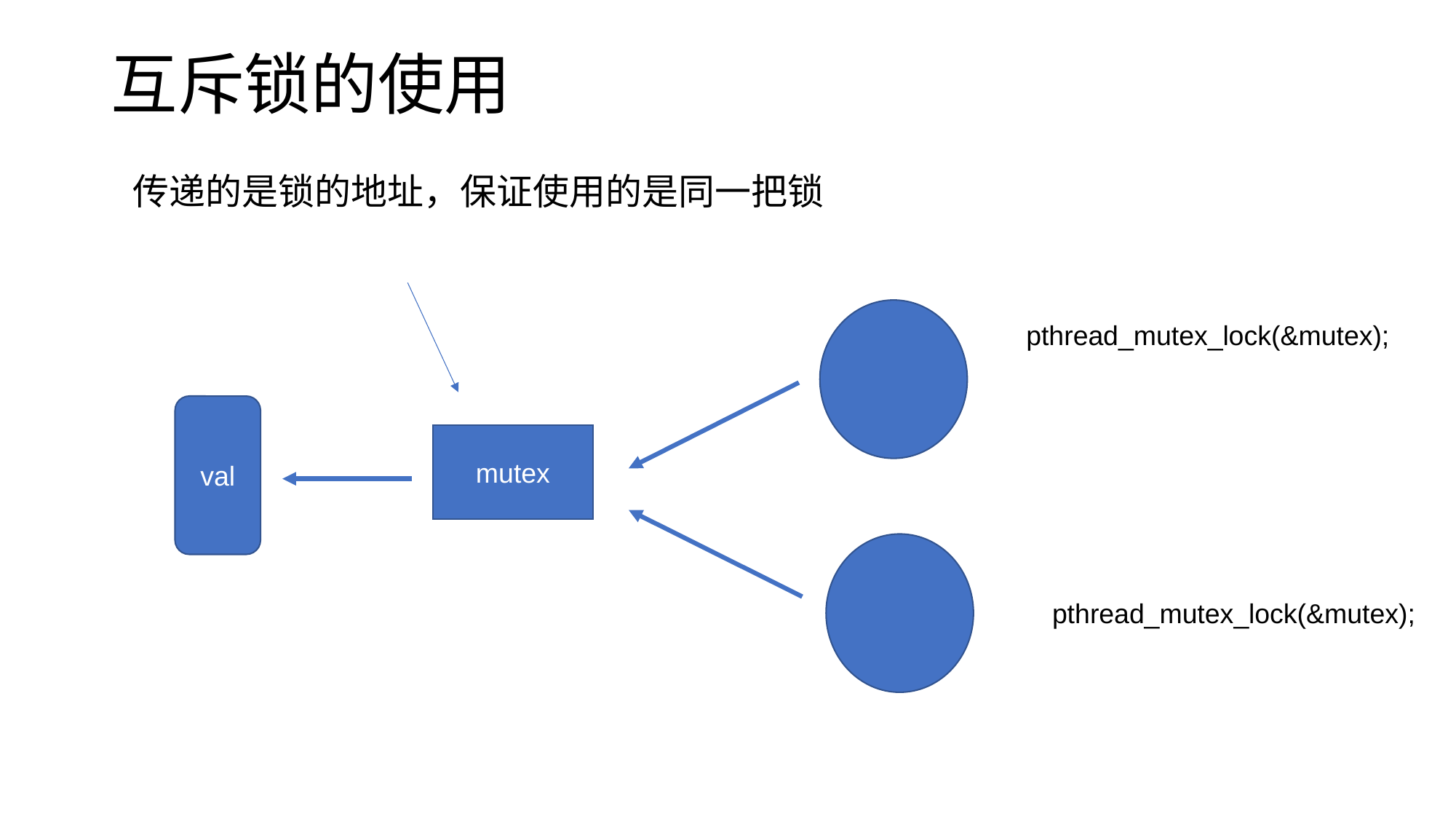

# 互斥锁的使用
传递的是锁的地址，保证使用的是同一把锁

pthread_mutex_lock(&mutex);
val
mutex

pthread_mutex_lock(&mutex);